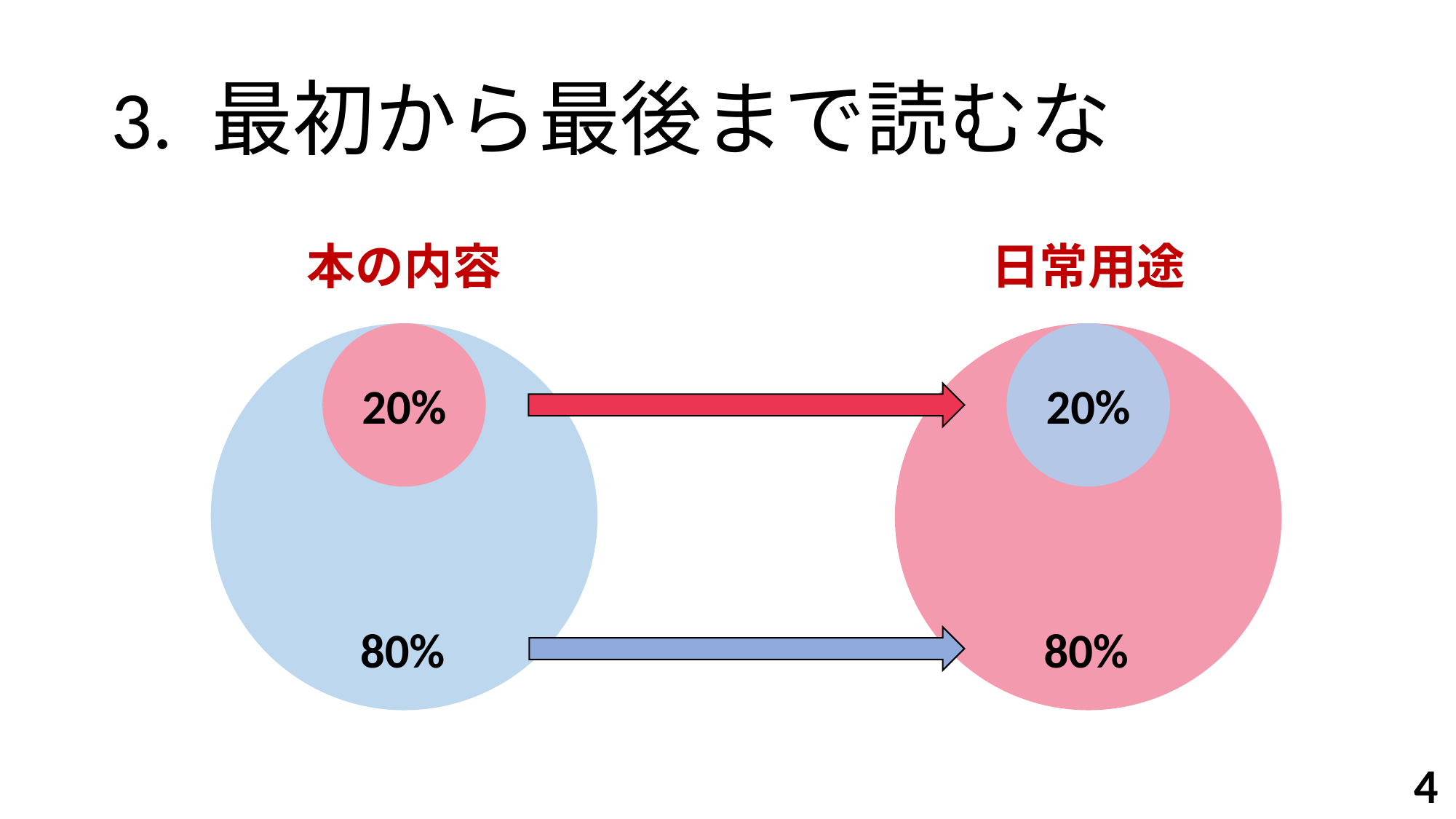

# 3. 最初から最後まで読むな

本の内容
日常用途

20%
20%

80%
80%
4